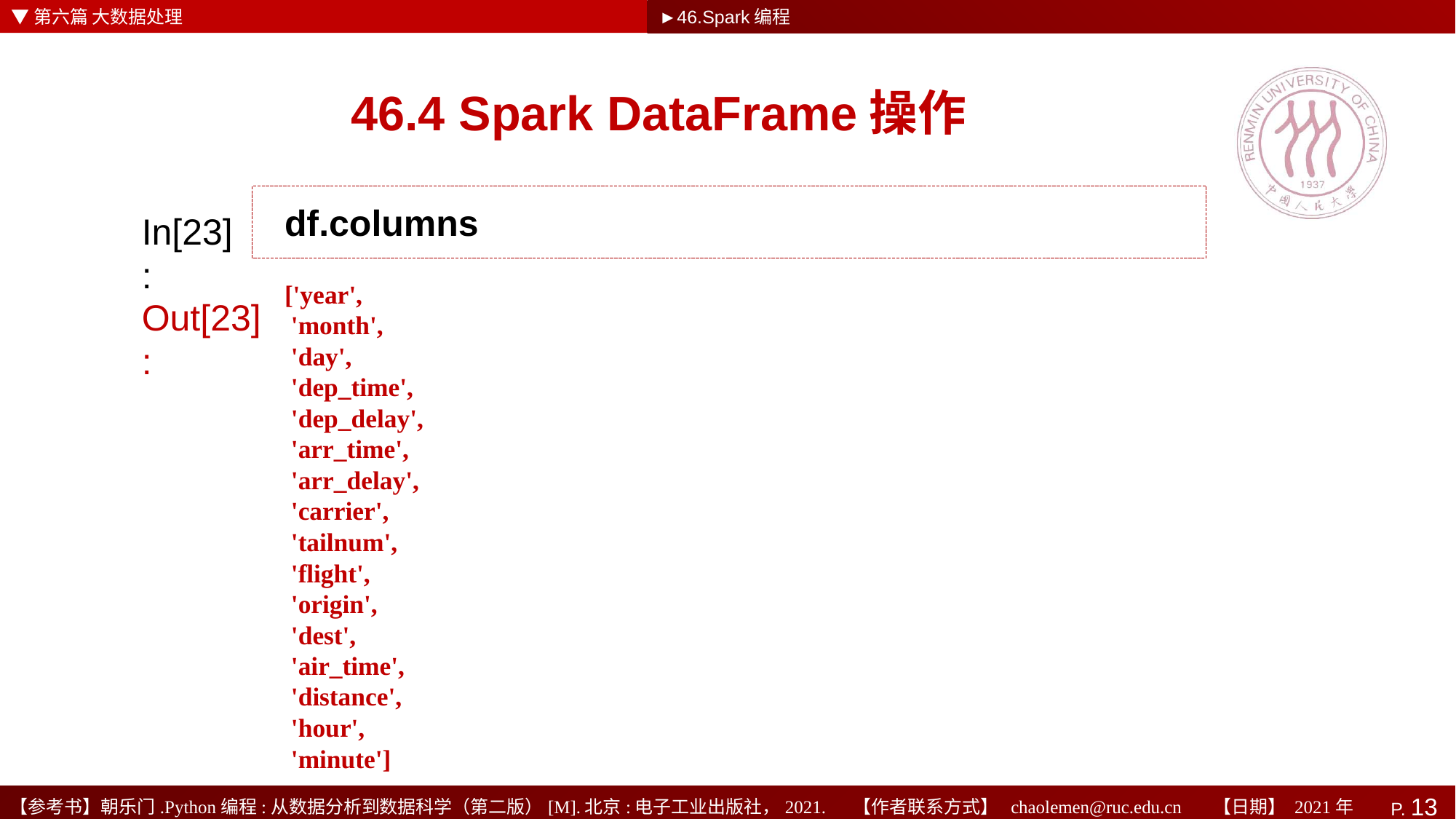

▼第六篇 大数据处理
►46.Spark编程
# 46.4 Spark DataFrame操作
df.columns
In[23]:
['year',
 'month',
 'day',
 'dep_time',
 'dep_delay',
 'arr_time',
 'arr_delay',
 'carrier',
 'tailnum',
 'flight',
 'origin',
 'dest',
 'air_time',
 'distance',
 'hour',
 'minute']
Out[23]: